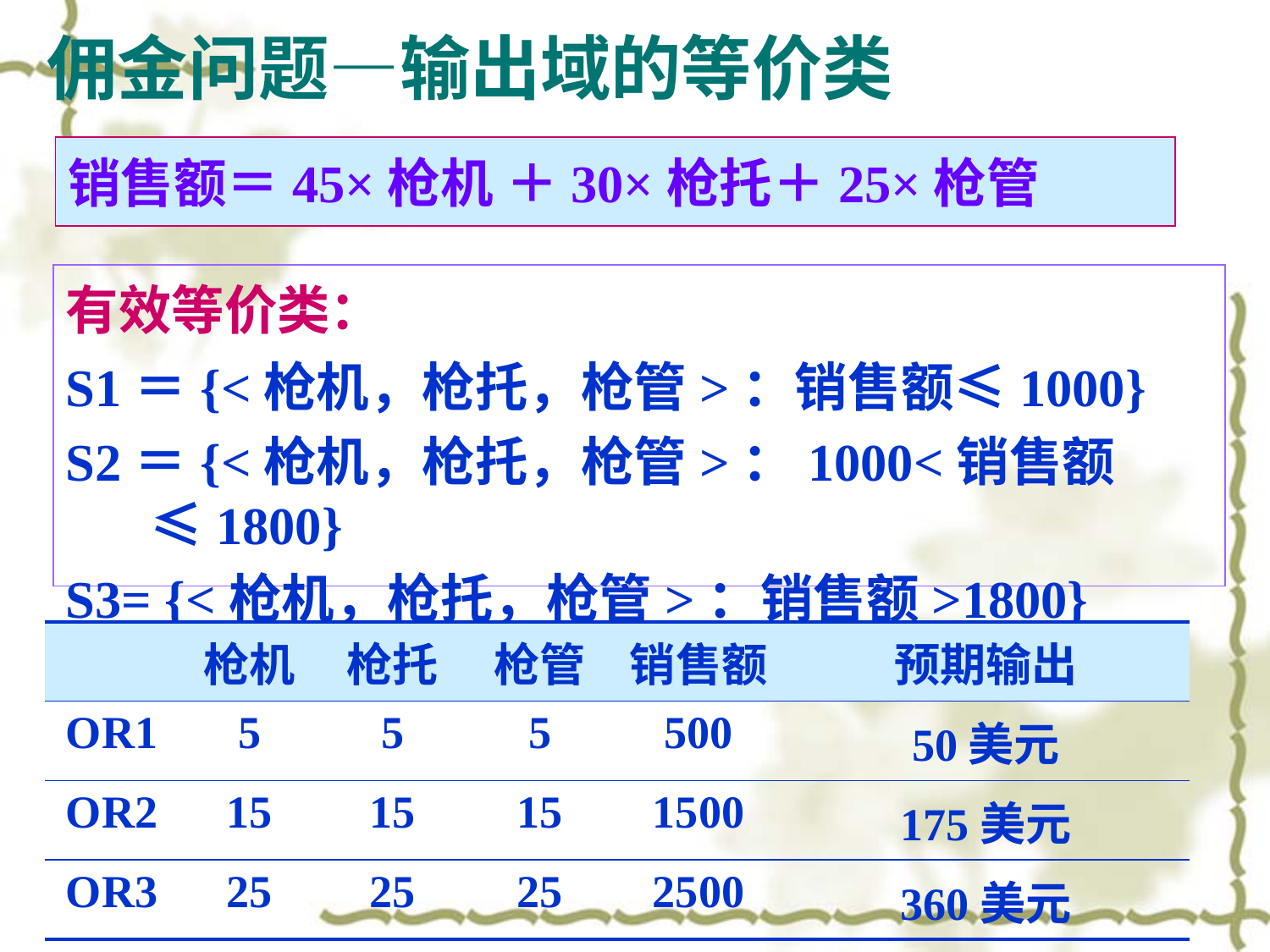

# 佣金问题—输出域的等价类
销售额＝45×枪机 ＋30×枪托＋25×枪管
有效等价类：
S1＝{<枪机，枪托，枪管>：销售额≤1000}
S2＝{<枪机，枪托，枪管>：1000<销售额≤1800}
S3= {<枪机，枪托，枪管>：销售额>1800}
|  | 枪机 | 枪托 | 枪管 | 销售额 | 预期输出 |
| --- | --- | --- | --- | --- | --- |
| OR1 | 5 | 5 | 5 | 500 | 50美元 |
| OR2 | 15 | 15 | 15 | 1500 | 175美元 |
| OR3 | 25 | 25 | 25 | 2500 | 360美元 |